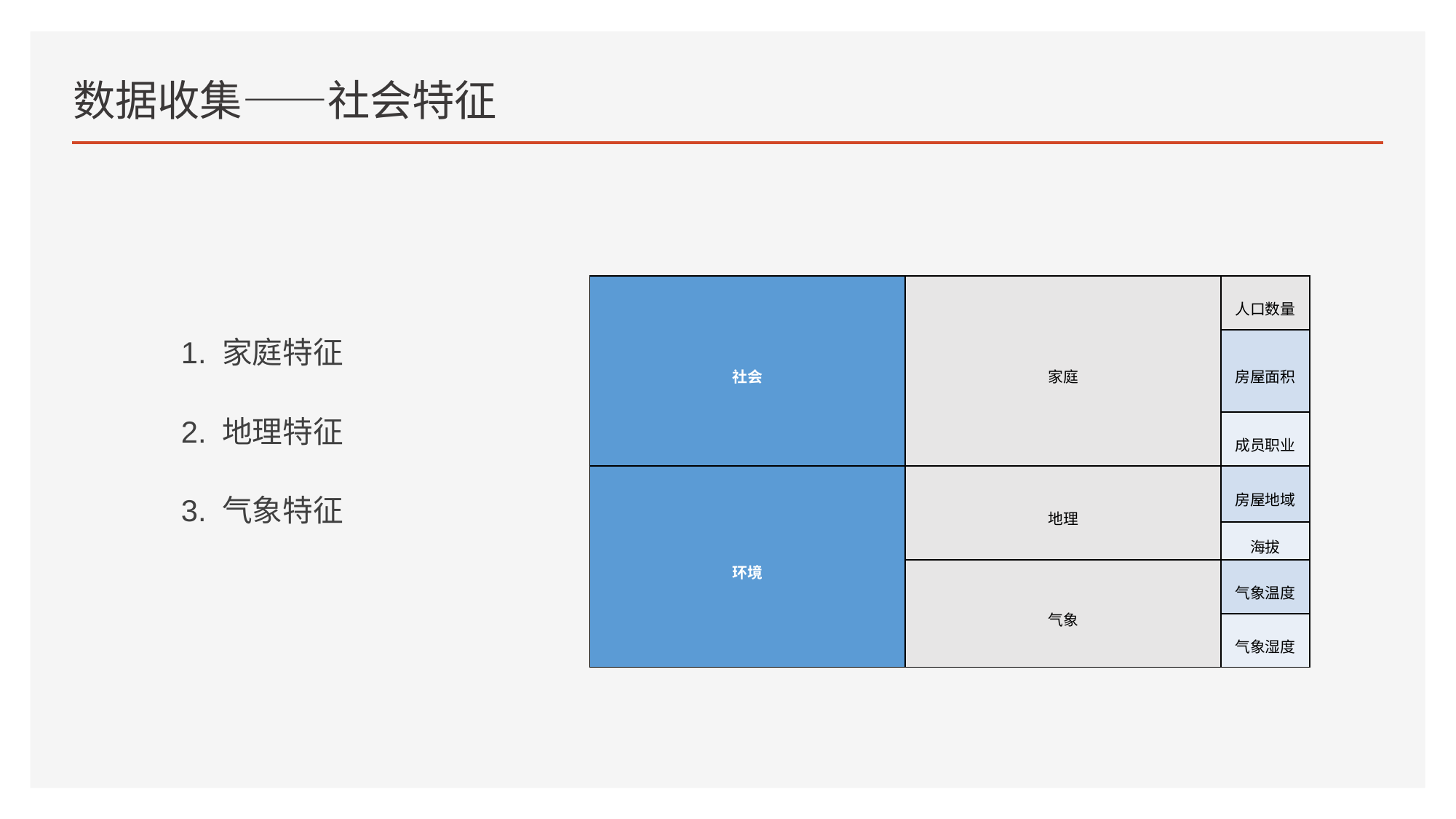

# 数据收集——社会特征

1. 家庭特征
2. 地理特征
3. 气象特征
| 社会 | 家庭 | 人口数量 |
| --- | --- | --- |
|  |  | 房屋面积 |
|  |  | 成员职业 |
| 环境 | 地理 | 房屋地域 |
|  |  | 海拔 |
|  | 气象 | 气象温度 |
|  |  | 气象湿度 |